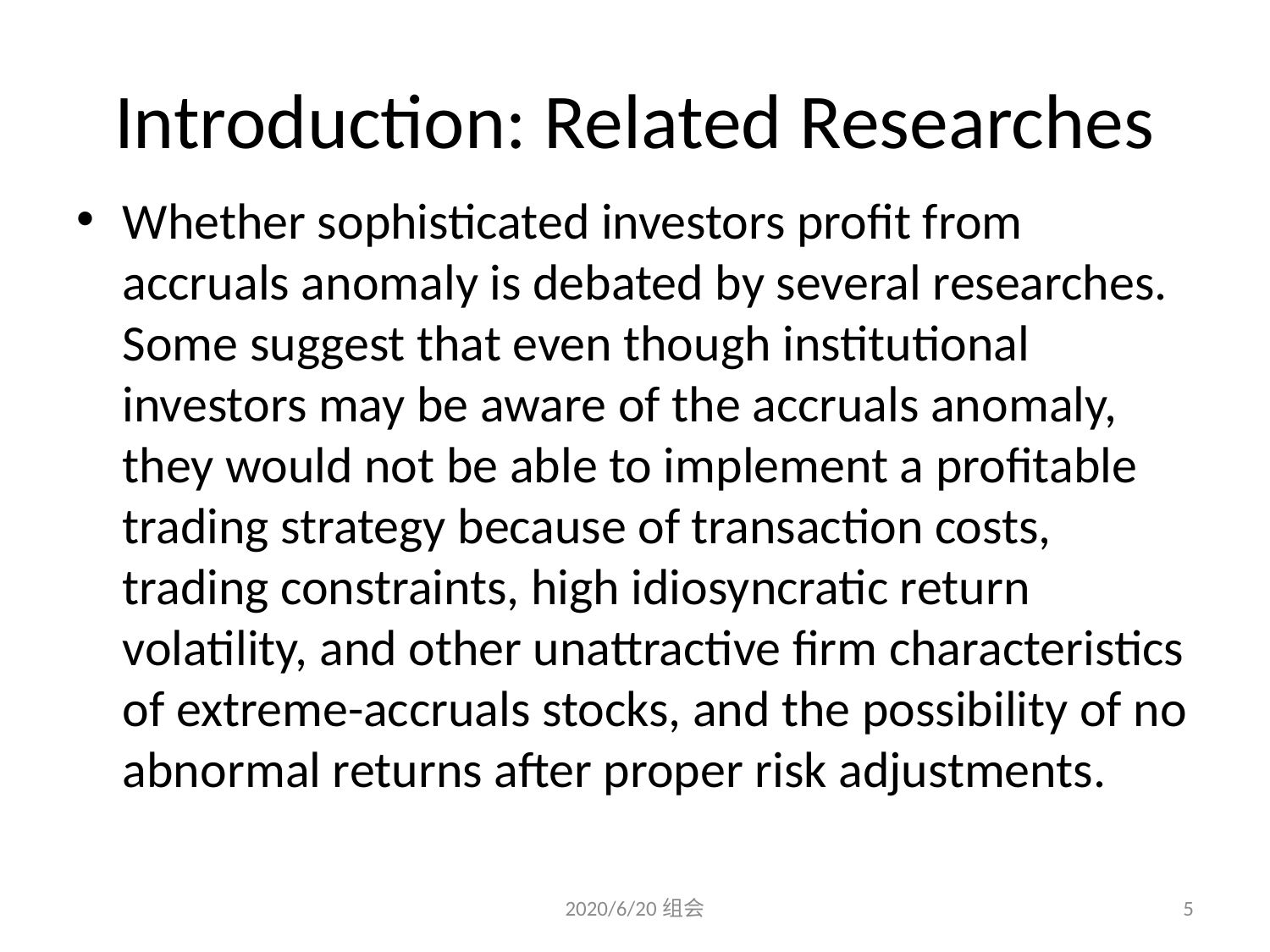

# Introduction: Related Researches
Whether sophisticated investors profit from accruals anomaly is debated by several researches. Some suggest that even though institutional investors may be aware of the accruals anomaly, they would not be able to implement a profitable trading strategy because of transaction costs, trading constraints, high idiosyncratic return volatility, and other unattractive firm characteristics of extreme-accruals stocks, and the possibility of no abnormal returns after proper risk adjustments.

2020/6/20组会
5